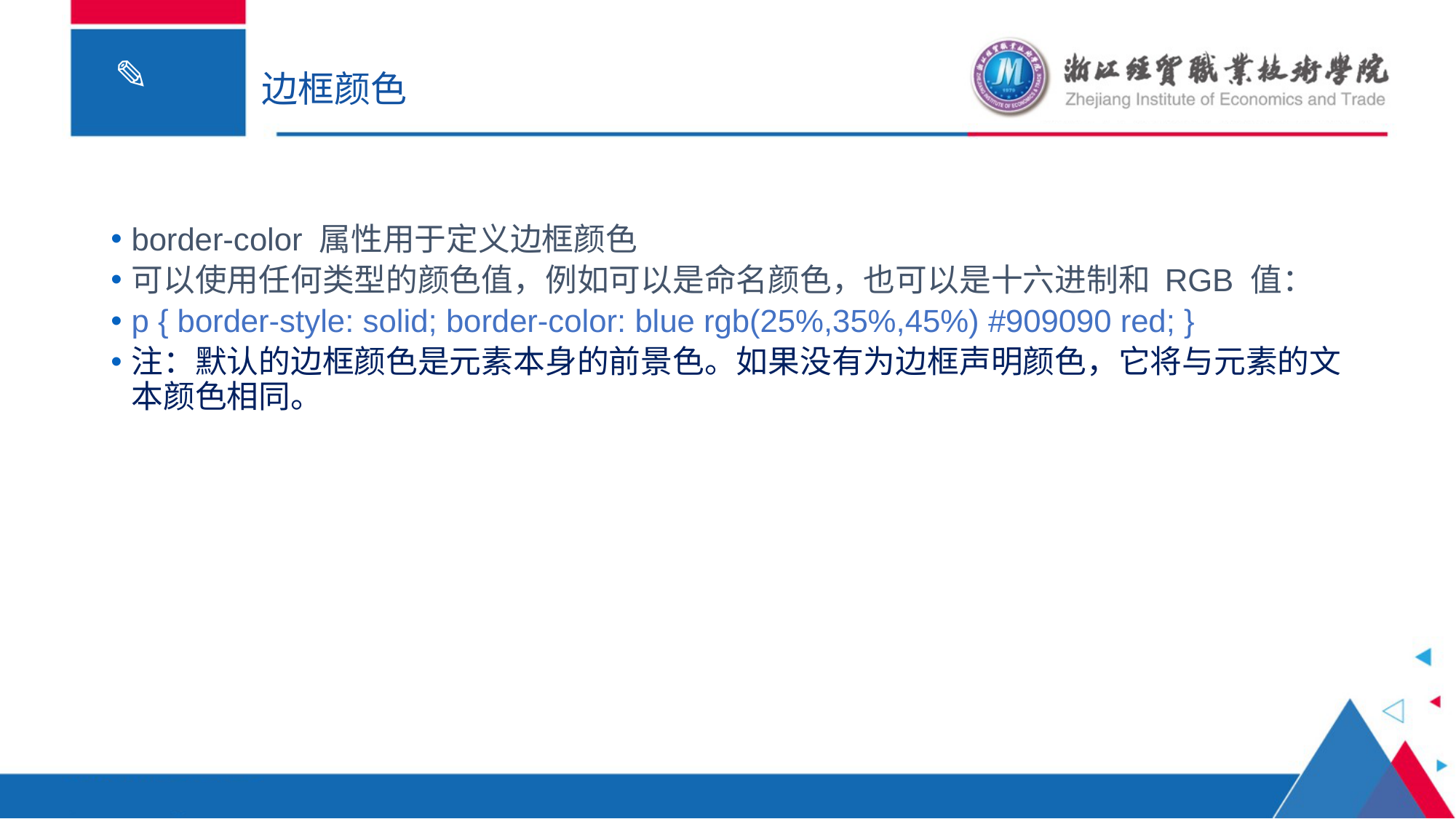

# 边框颜色

border-color 属性用于定义边框颜色
可以使用任何类型的颜色值，例如可以是命名颜色，也可以是十六进制和 RGB 值：
p { border-style: solid; border-color: blue rgb(25%,35%,45%) #909090 red; }
注：默认的边框颜色是元素本身的前景色。如果没有为边框声明颜色，它将与元素的文本颜色相同。